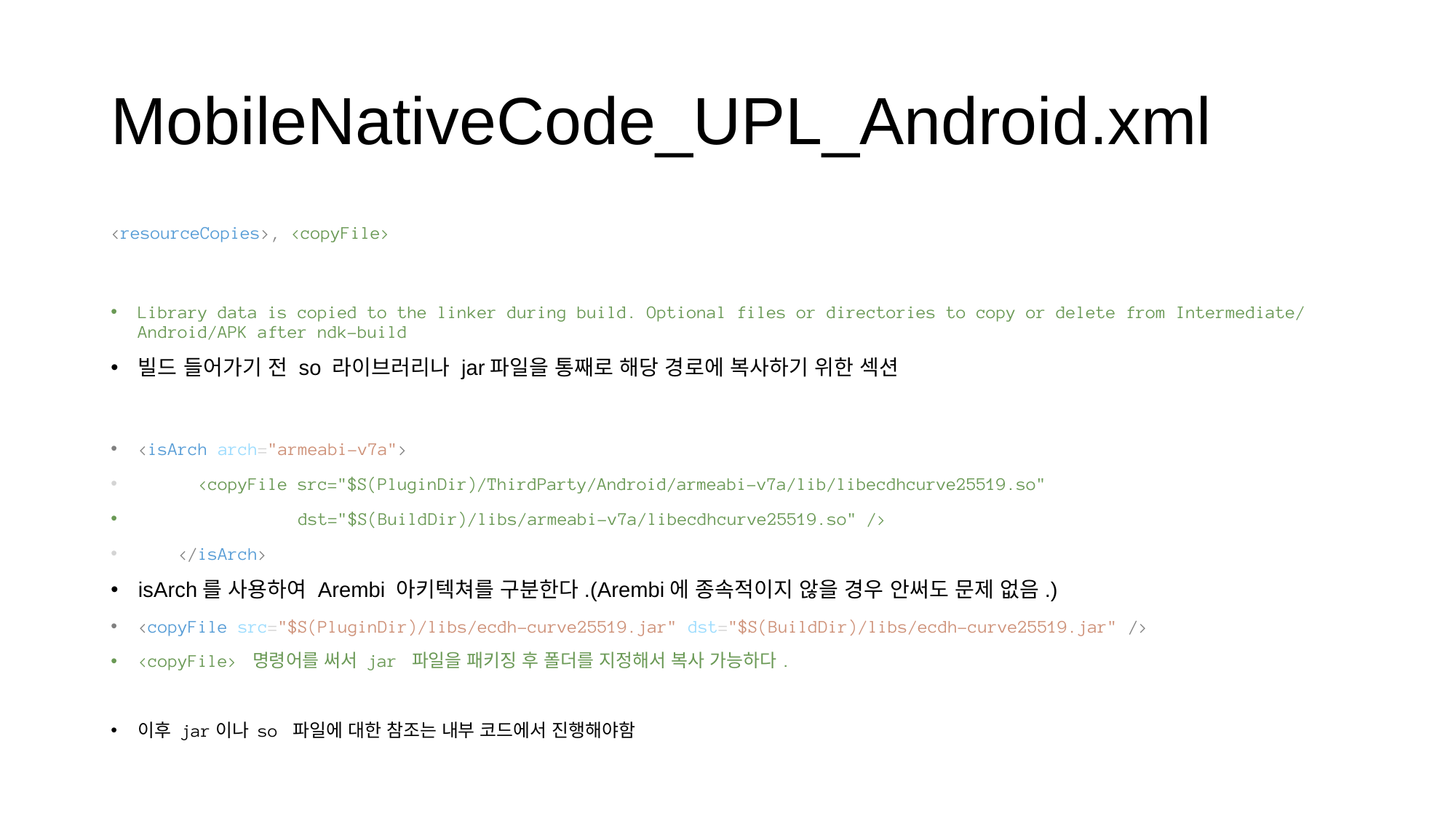

# MobileNativeCode_UPL_Android.xml
<resourceCopies>, <copyFile>

Library data is copied to the linker during build. Optional files or directories to copy or delete from Intermediate/Android/APK after ndk-build
빌드 들어가기 전 so 라이브러리나 jar파일을 통째로 해당 경로에 복사하기 위한 섹션

<isArch arch="armeabi-v7a">
      <copyFile src="$S(PluginDir)/ThirdParty/Android/armeabi-v7a/lib/libecdhcurve25519.so"
                dst="$S(BuildDir)/libs/armeabi-v7a/libecdhcurve25519.so" />
    </isArch>
isArch를 사용하여 Arembi 아키텍쳐를 구분한다.(Arembi에 종속적이지 않을 경우 안써도 문제 없음.)
<copyFile src="$S(PluginDir)/libs/ecdh-curve25519.jar" dst="$S(BuildDir)/libs/ecdh-curve25519.jar" />
<copyFile> 명령어를 써서 jar 파일을 패키징 후 폴더를 지정해서 복사 가능하다.

이후 jar이나 so 파일에 대한 참조는 내부 코드에서 진행해야함